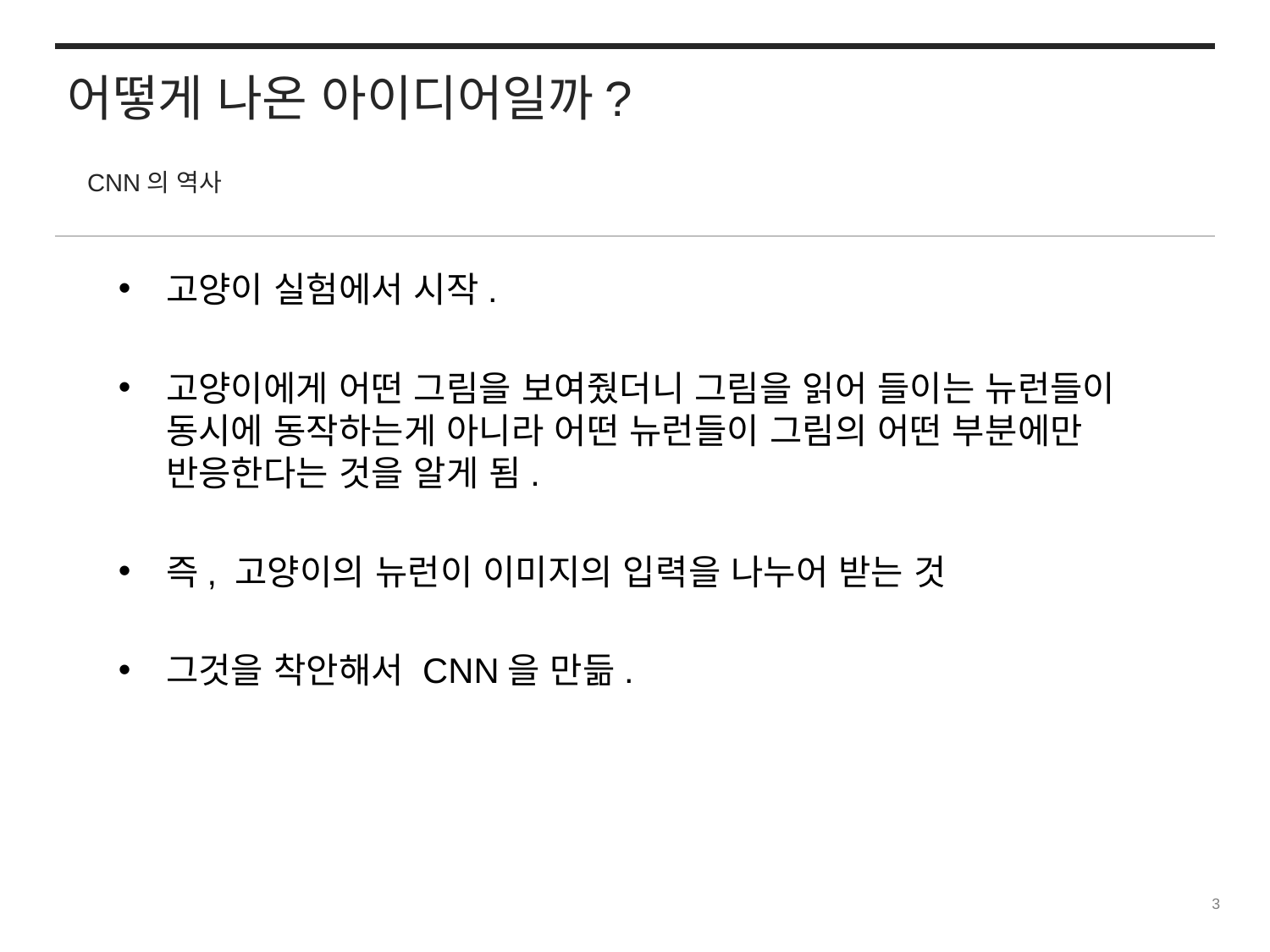

어떻게 나온 아이디어일까?
CNN의 역사
고양이 실험에서 시작.

고양이에게 어떤 그림을 보여줬더니 그림을 읽어 들이는 뉴런들이 동시에 동작하는게 아니라 어떤 뉴런들이 그림의 어떤 부분에만 반응한다는 것을 알게 됨.

즉, 고양이의 뉴런이 이미지의 입력을 나누어 받는 것

그것을 착안해서 CNN을 만듦.